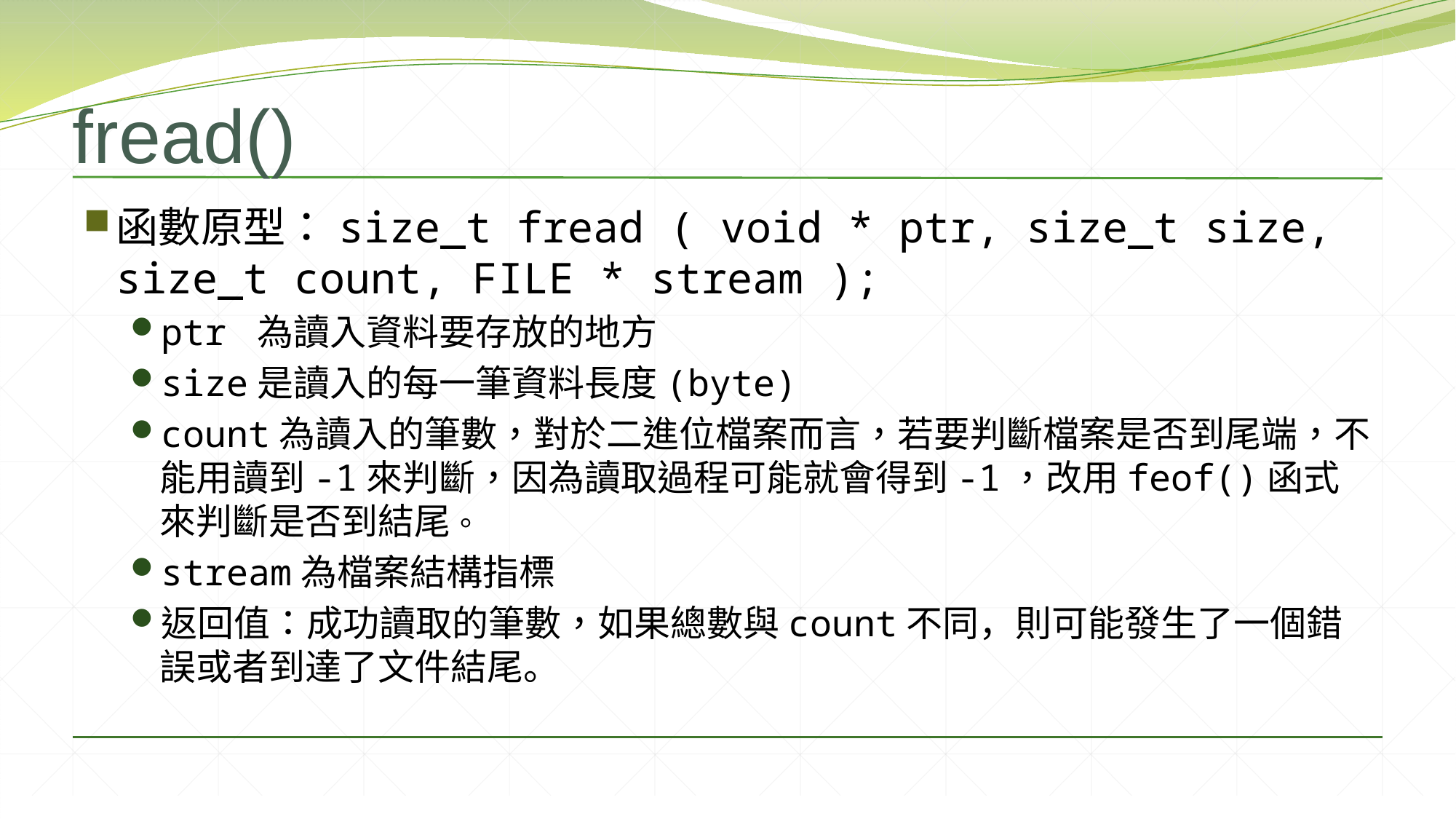

# fread()
函數原型：size_t fread ( void * ptr, size_t size, size_t count, FILE * stream );
ptr 為讀入資料要存放的地方
size是讀入的每一筆資料長度(byte)
count為讀入的筆數，對於二進位檔案而言，若要判斷檔案是否到尾端，不能用讀到-1來判斷，因為讀取過程可能就會得到-1，改用feof()函式來判斷是否到結尾。
stream為檔案結構指標
返回值：成功讀取的筆數，如果總數與count不同，則可能發生了一個錯誤或者到達了文件結尾。